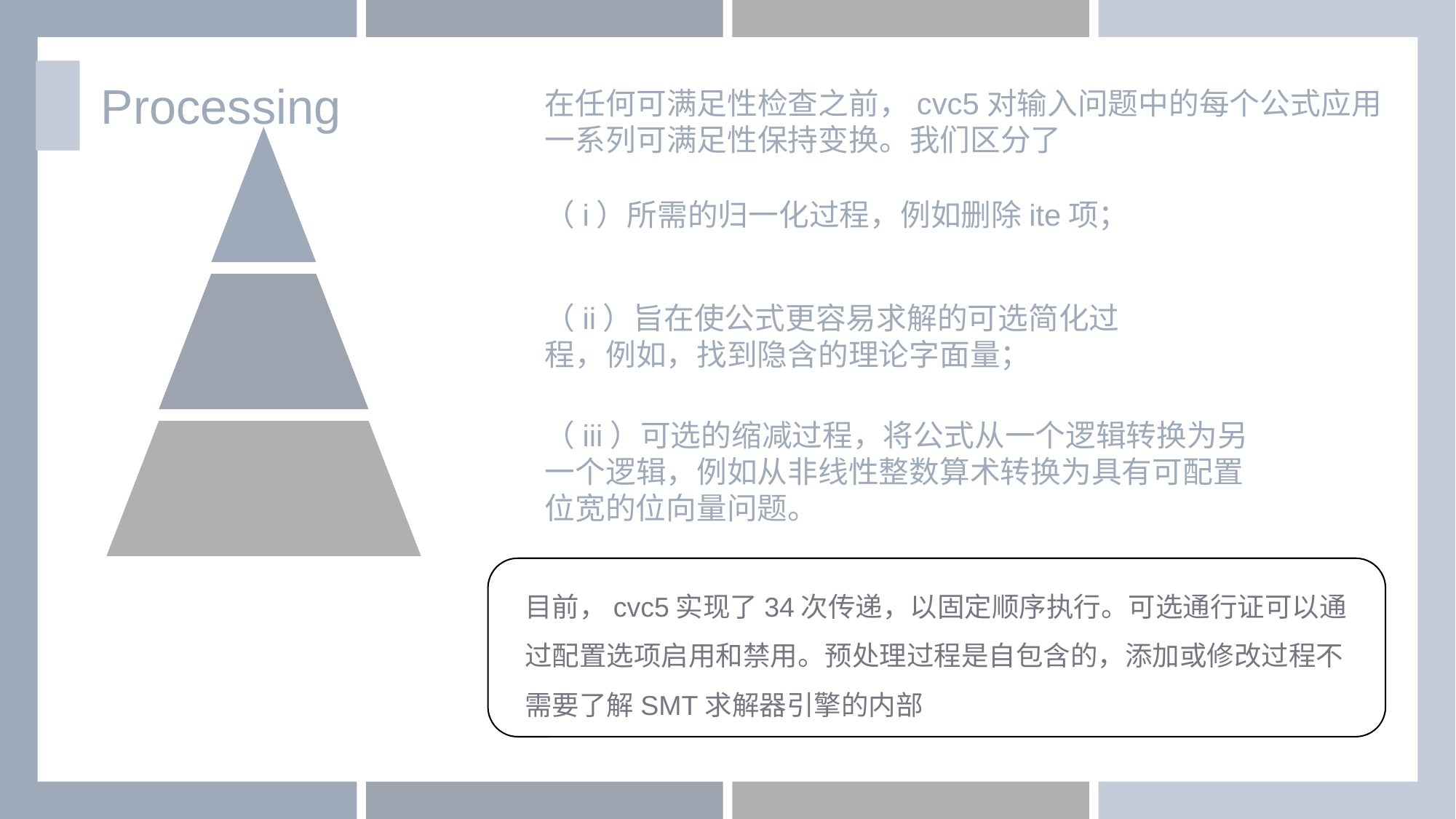

Processing

在任何可满足性检查之前，cvc5对输入问题中的每个公式应用一系列可满足性保持变换。我们区分了

（i）所需的归一化过程，例如删除ite项；

（ii）旨在使公式更容易求解的可选简化过程，例如，找到隐含的理论字面量；
（iii）可选的缩减过程，将公式从一个逻辑转换为另一个逻辑，例如从非线性整数算术转换为具有可配置位宽的位向量问题。

目前，cvc5实现了34次传递，以固定顺序执行。可选通行证可以通过配置选项启用和禁用。预处理过程是自包含的，添加或修改过程不需要了解SMT求解器引擎的内部